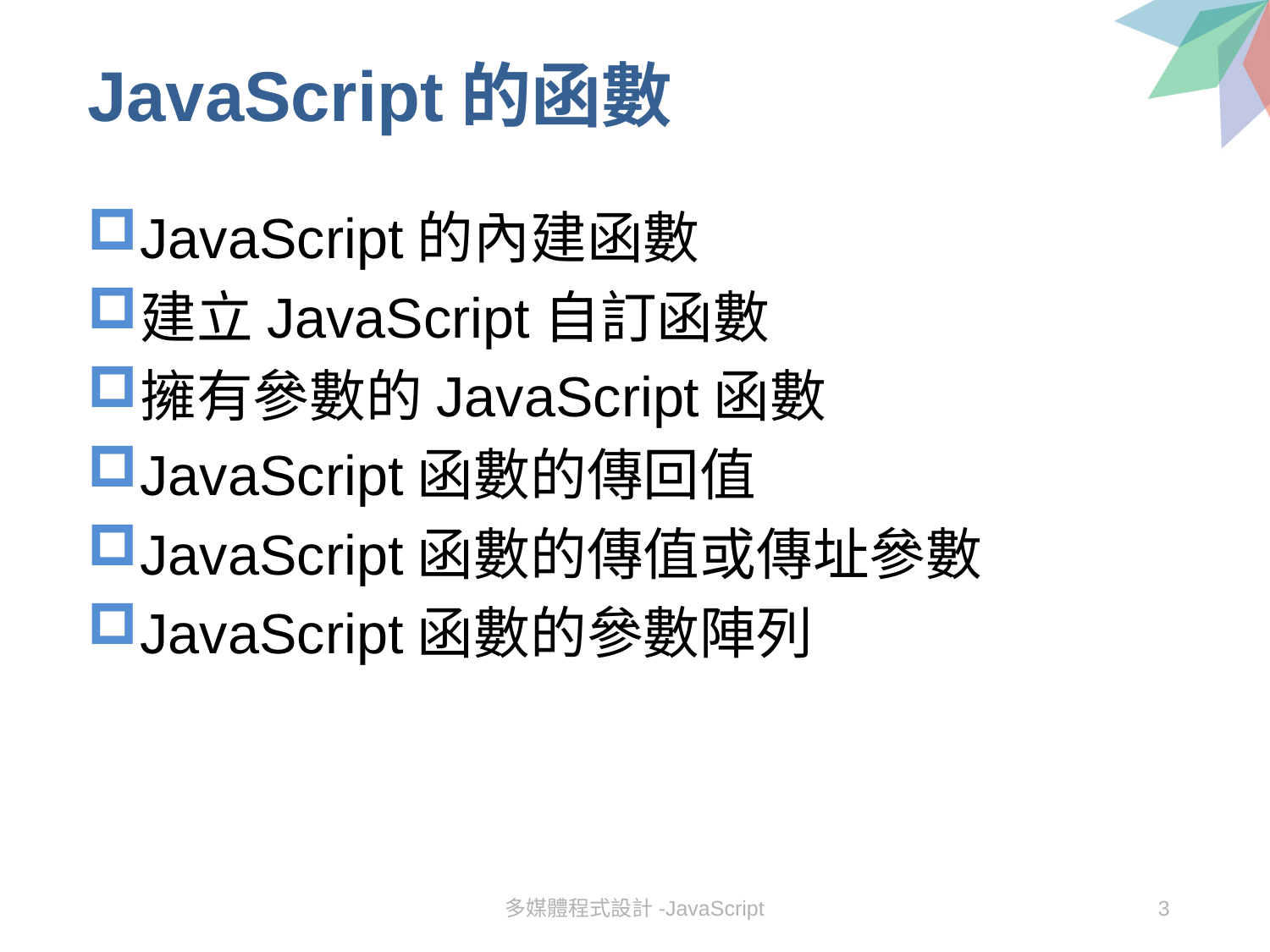

# JavaScript的函數
JavaScript的內建函數
建立JavaScript自訂函數
擁有參數的JavaScript函數
JavaScript函數的傳回值
JavaScript函數的傳值或傳址參數
JavaScript函數的參數陣列
多媒體程式設計-JavaScript
3